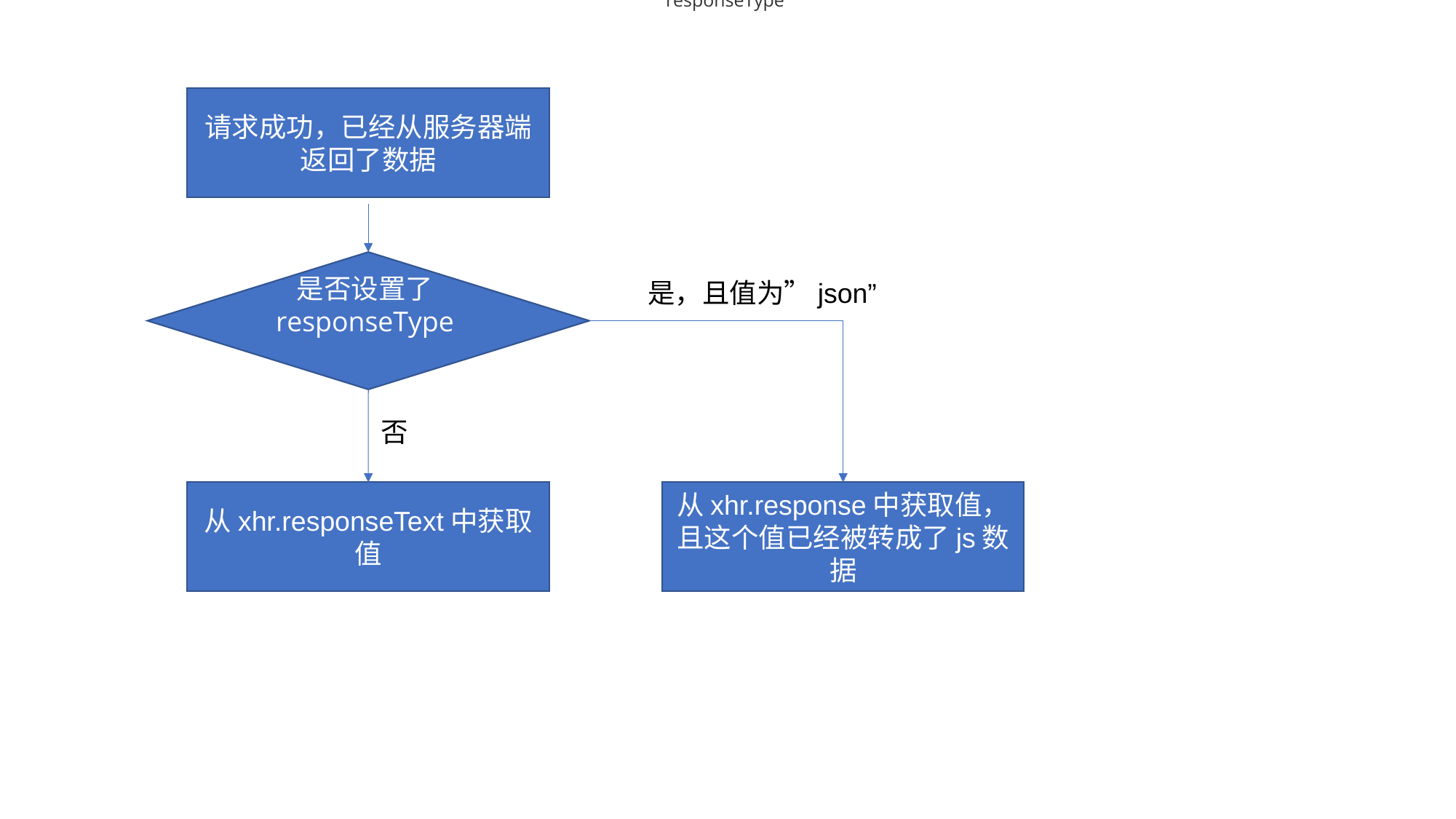

responseType
请求成功，已经从服务器端返回了数据
是否设置了responseType

是，且值为”json”
否
从xhr.responseText中获取值
从xhr.response中获取值，且这个值已经被转成了js数据